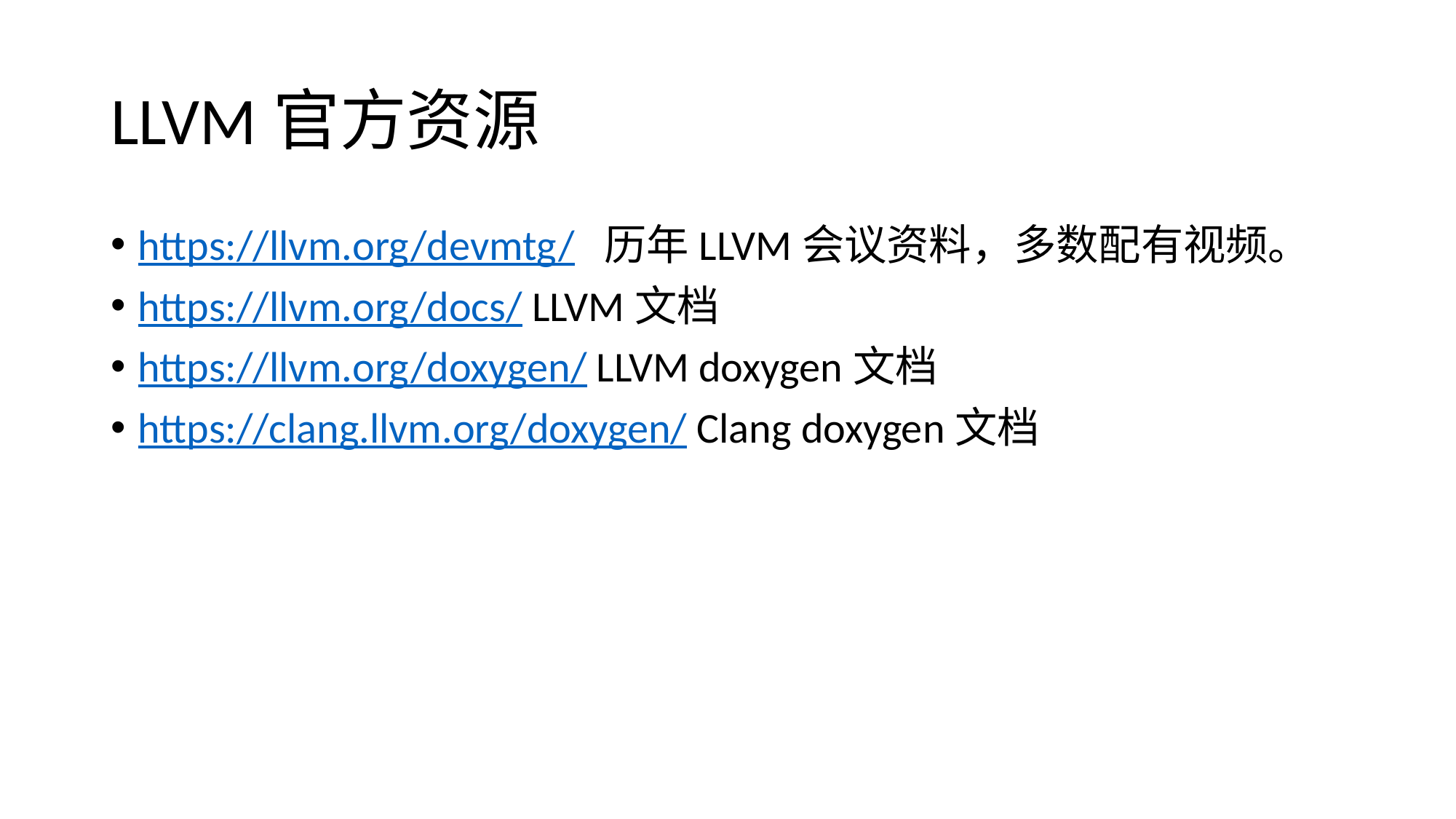

# LLVM官方资源
https://llvm.org/devmtg/  历年LLVM会议资料，多数配有视频。
https://llvm.org/docs/ LLVM文档
https://llvm.org/doxygen/ LLVM doxygen文档
https://clang.llvm.org/doxygen/ Clang doxygen文档